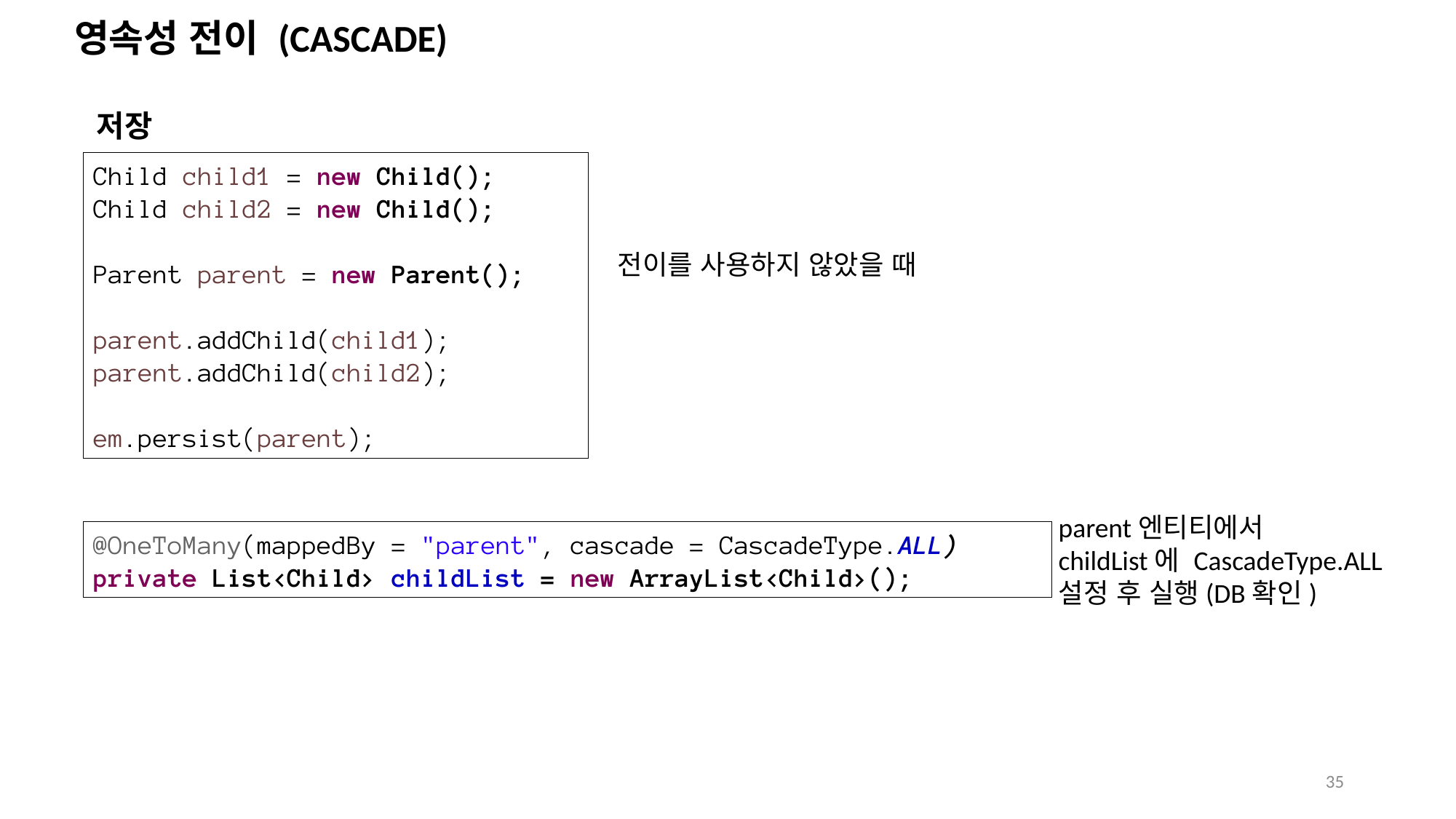

# 영속성 전이 (CASCADE)
저장
Child child1 = new Child();
Child child2 = new Child();

Parent parent = new Parent();

parent.addChild(child1);
parent.addChild(child2);

em.persist(parent);
전이를 사용하지 않았을 때
parent엔티티에서
childList에 CascadeType.ALL
설정 후 실행(DB확인)
@OneToMany(mappedBy = "parent", cascade = CascadeType.ALL)
private List<Child> childList = new ArrayList<Child>();
35